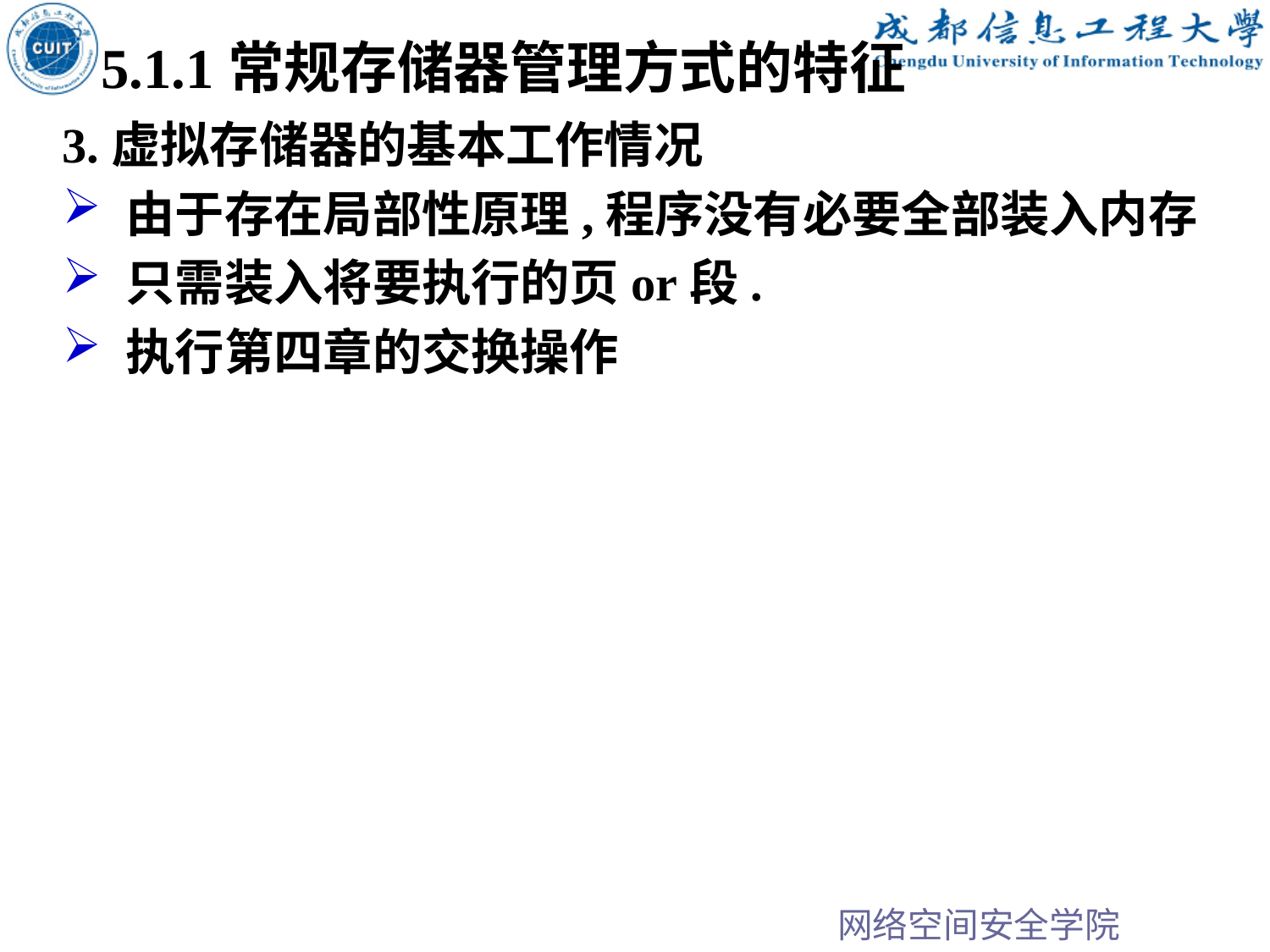

5.1.1常规存储器管理方式的特征
3.虚拟存储器的基本工作情况
由于存在局部性原理,程序没有必要全部装入内存
只需装入将要执行的页or段.
执行第四章的交换操作